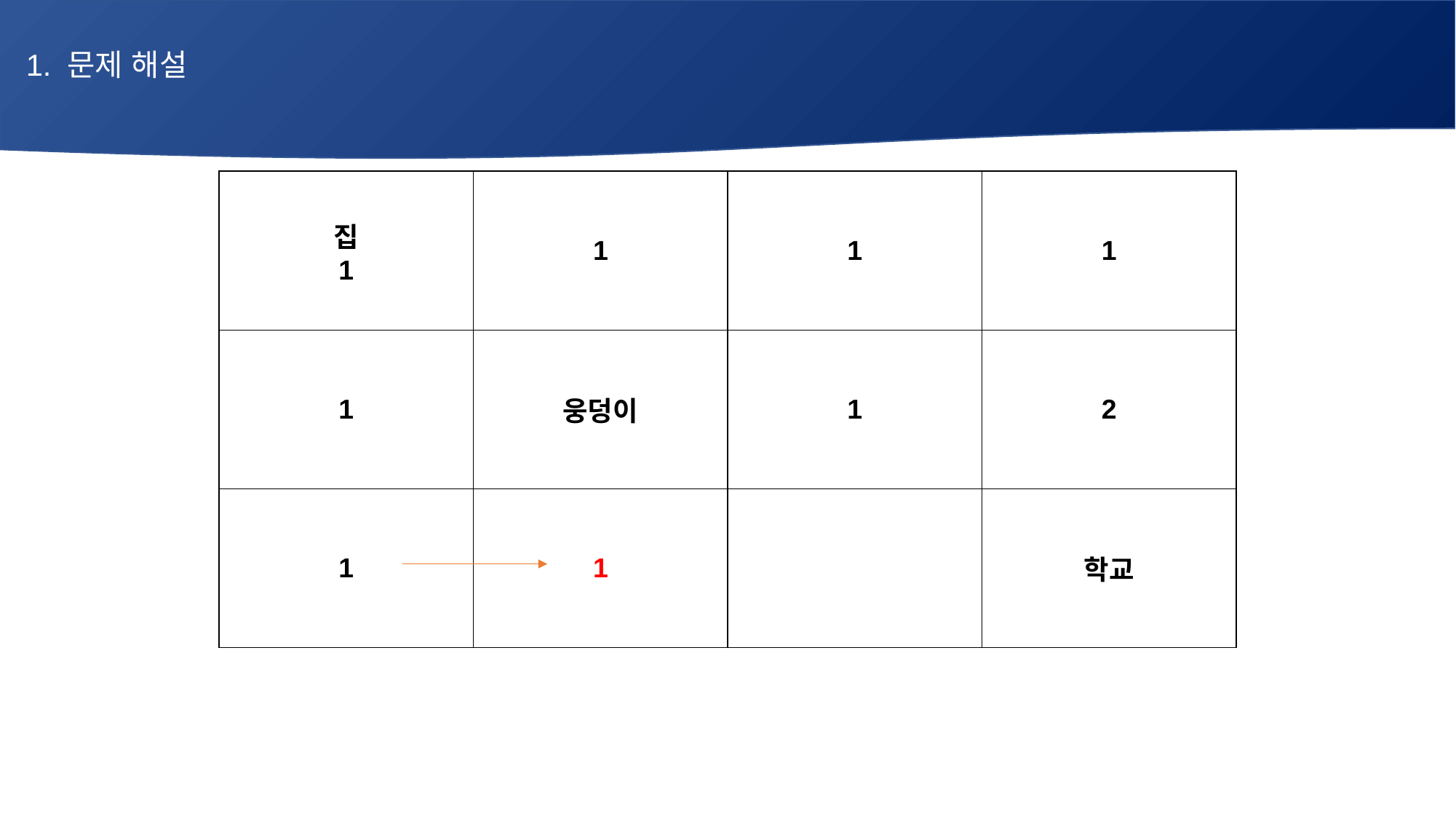

1. 문제 해설
# 매주 1 과제 LV2
| 집 1 | 1 | 1 | 1 |
| --- | --- | --- | --- |
| 1 | 웅덩이 | 1 | 2 |
| 1 | 1 |  | 학교 |